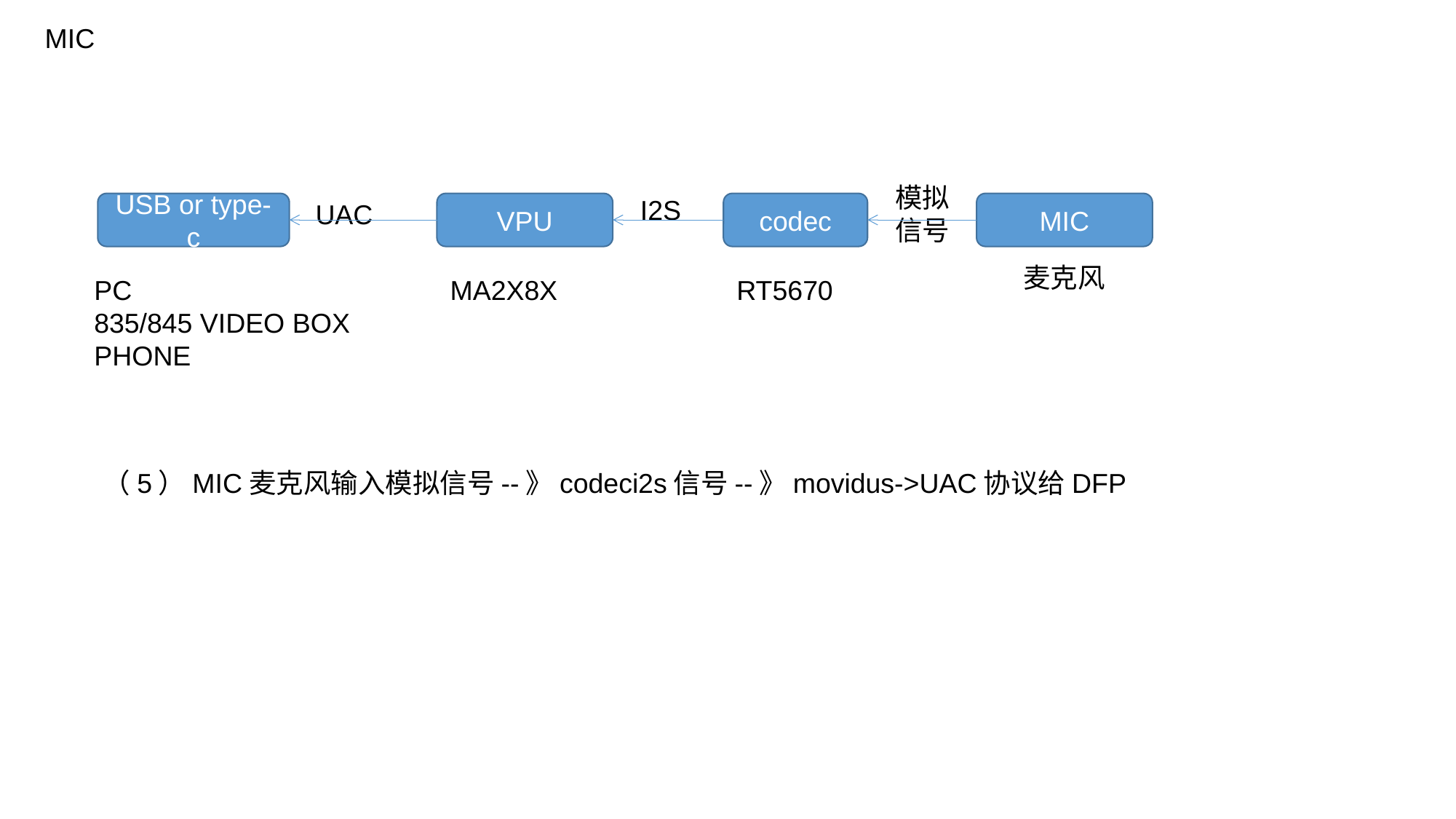

MIC
模拟信号
I2S
UAC
USB or type-c
VPU
codec
MIC
麦克风
PC
835/845 VIDEO BOX
PHONE

MA2X8X
RT5670
（5）MIC麦克风输入模拟信号--》codeci2s信号--》movidus->UAC协议给DFP